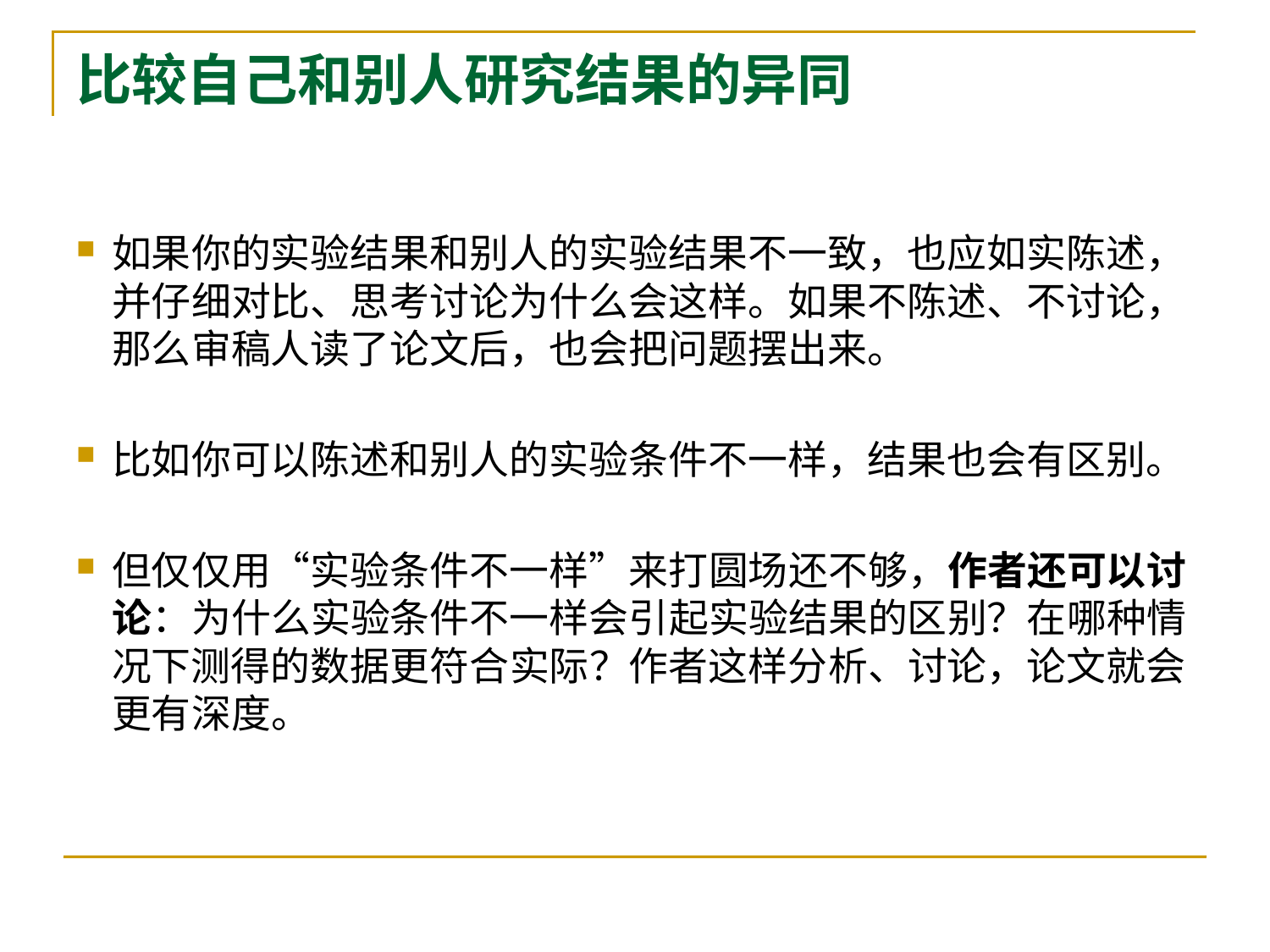

# 比较自己和别人研究结果的异同
如果你的实验结果和别人的实验结果不一致，也应如实陈述，并仔细对比、思考讨论为什么会这样。如果不陈述、不讨论，那么审稿人读了论文后，也会把问题摆出来。

比如你可以陈述和别人的实验条件不一样，结果也会有区别。

但仅仅用“实验条件不一样”来打圆场还不够，作者还可以讨论：为什么实验条件不一样会引起实验结果的区别？在哪种情况下测得的数据更符合实际？作者这样分析、讨论，论文就会更有深度。